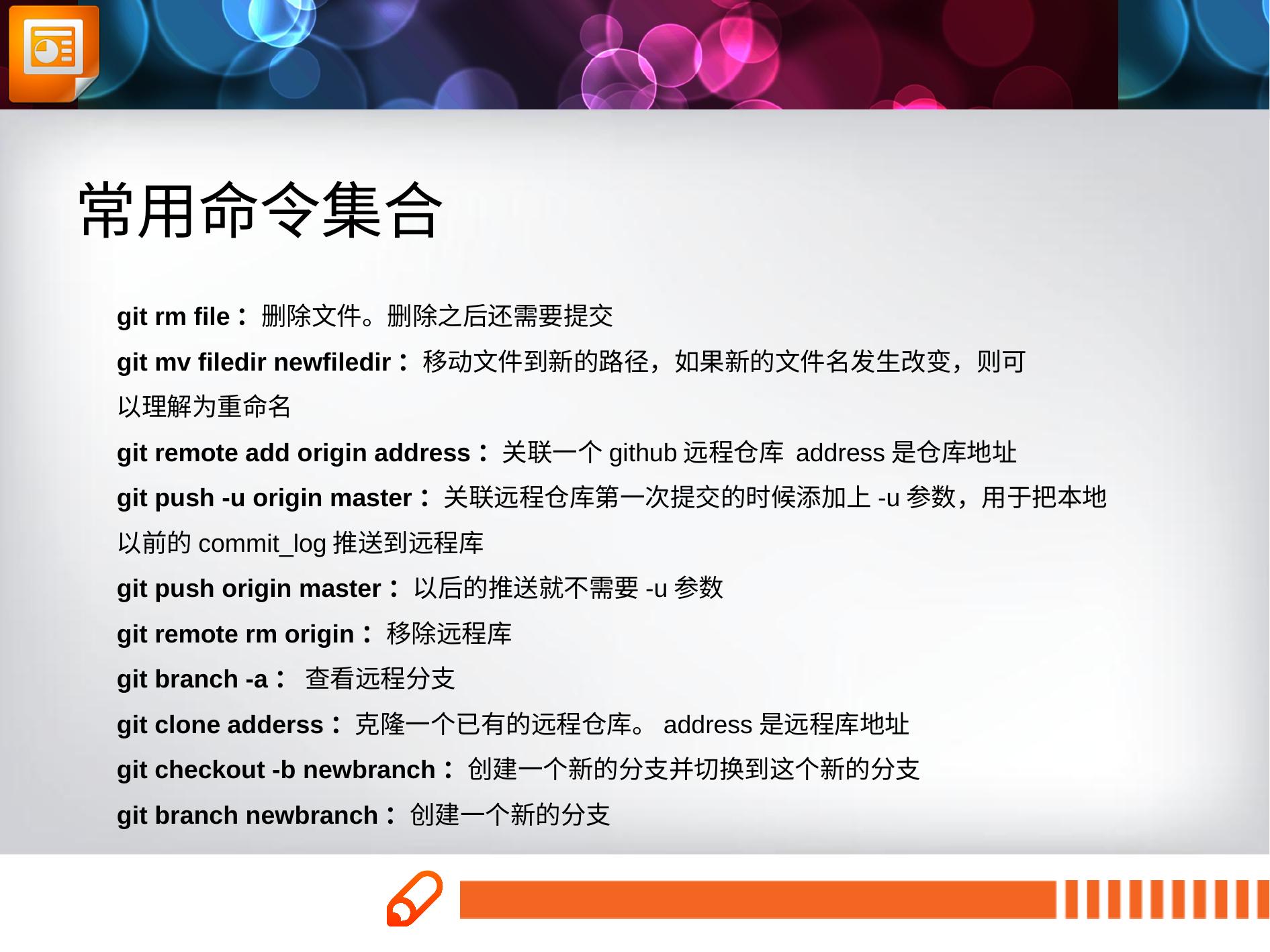

常用命令集合
git rm file：删除文件。删除之后还需要提交
git mv filedir newfiledir：移动文件到新的路径，如果新的文件名发生改变，则可
以理解为重命名
git remote add origin address：关联一个github远程仓库 address是仓库地址
git push -u origin master：关联远程仓库第一次提交的时候添加上-u参数，用于把本地
以前的commit_log推送到远程库
git push origin master：以后的推送就不需要-u参数
git remote rm origin：移除远程库
git branch -a： 查看远程分支
git clone adderss：克隆一个已有的远程仓库。address是远程库地址
git checkout -b newbranch：创建一个新的分支并切换到这个新的分支
git branch newbranch：创建一个新的分支